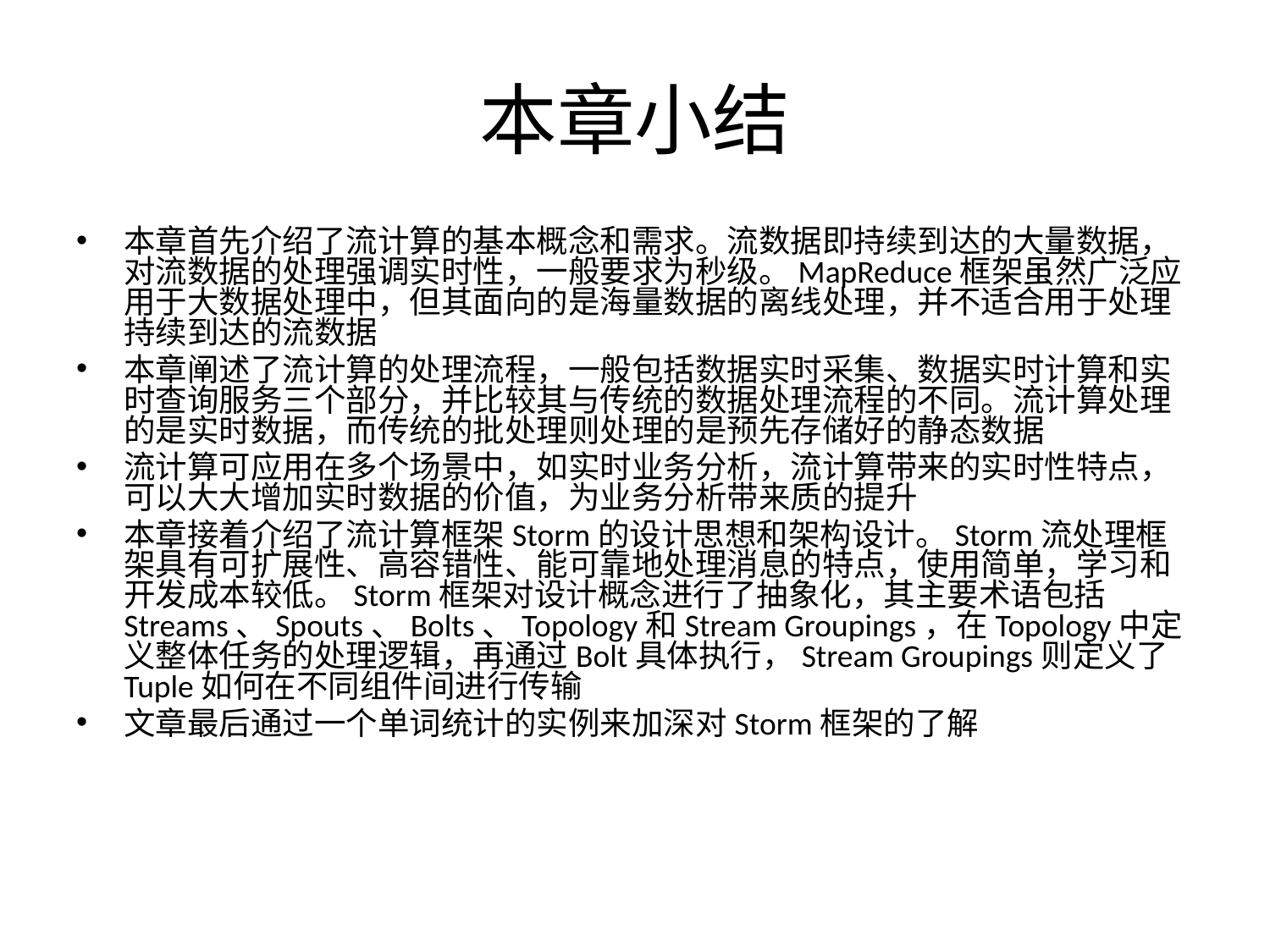

# 本章小结
本章首先介绍了流计算的基本概念和需求。流数据即持续到达的大量数据，对流数据的处理强调实时性，一般要求为秒级。MapReduce框架虽然广泛应用于大数据处理中，但其面向的是海量数据的离线处理，并不适合用于处理持续到达的流数据
本章阐述了流计算的处理流程，一般包括数据实时采集、数据实时计算和实时查询服务三个部分，并比较其与传统的数据处理流程的不同。流计算处理的是实时数据，而传统的批处理则处理的是预先存储好的静态数据
流计算可应用在多个场景中，如实时业务分析，流计算带来的实时性特点，可以大大增加实时数据的价值，为业务分析带来质的提升
本章接着介绍了流计算框架Storm的设计思想和架构设计。Storm流处理框架具有可扩展性、高容错性、能可靠地处理消息的特点，使用简单，学习和开发成本较低。Storm框架对设计概念进行了抽象化，其主要术语包括Streams、Spouts、Bolts、Topology和Stream Groupings，在Topology中定义整体任务的处理逻辑，再通过Bolt具体执行，Stream Groupings则定义了Tuple如何在不同组件间进行传输
文章最后通过一个单词统计的实例来加深对Storm框架的了解